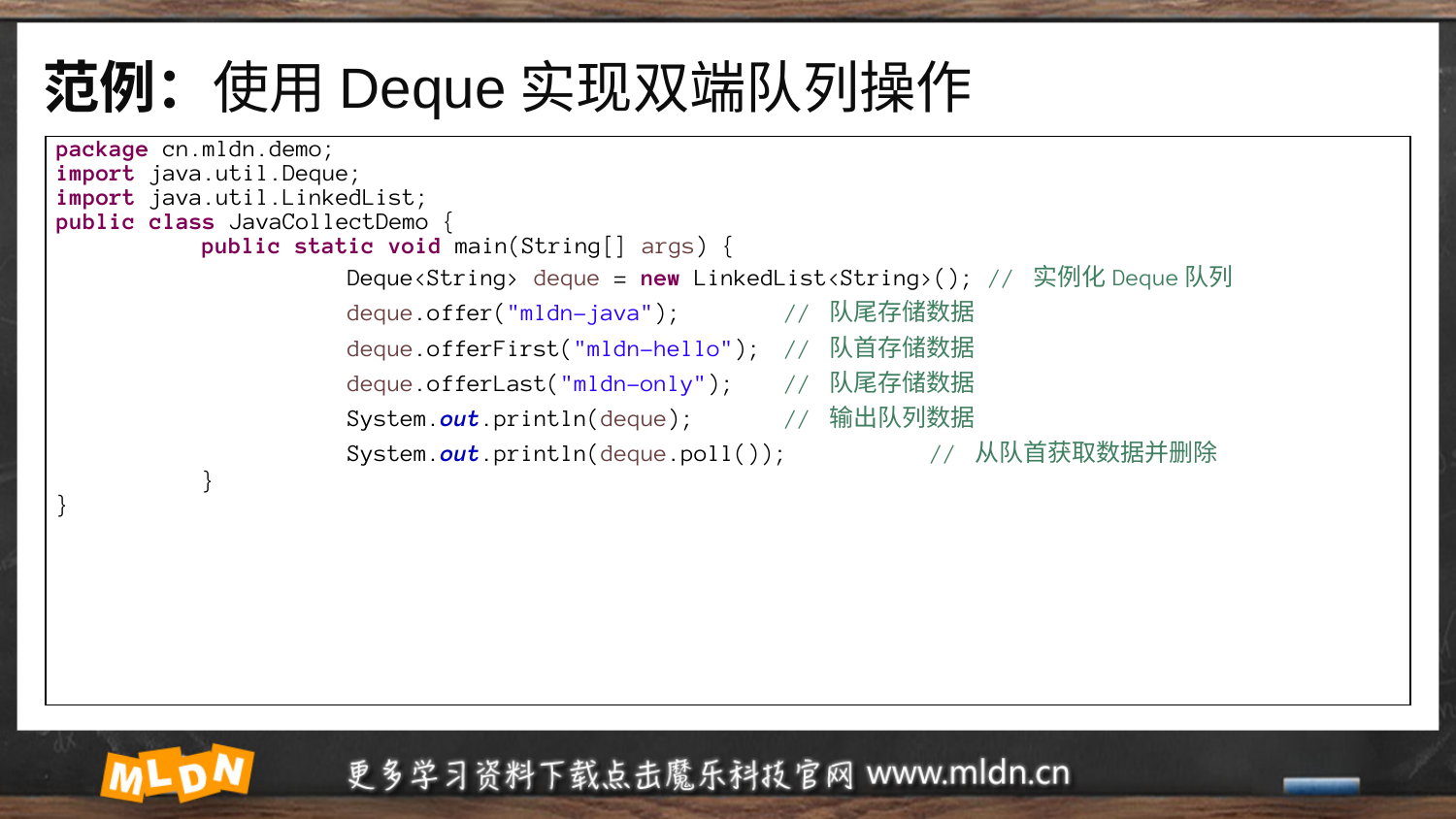

# 范例：使用Deque实现双端队列操作
| package cn.mldn.demo; import java.util.Deque; import java.util.LinkedList; public class JavaCollectDemo { public static void main(String[] args) { Deque<String> deque = new LinkedList<String>(); // 实例化Deque队列 deque.offer("mldn-java"); // 队尾存储数据 deque.offerFirst("mldn-hello"); // 队首存储数据 deque.offerLast("mldn-only"); // 队尾存储数据 System.out.println(deque); // 输出队列数据 System.out.println(deque.poll()); // 从队首获取数据并删除 } } |
| --- |